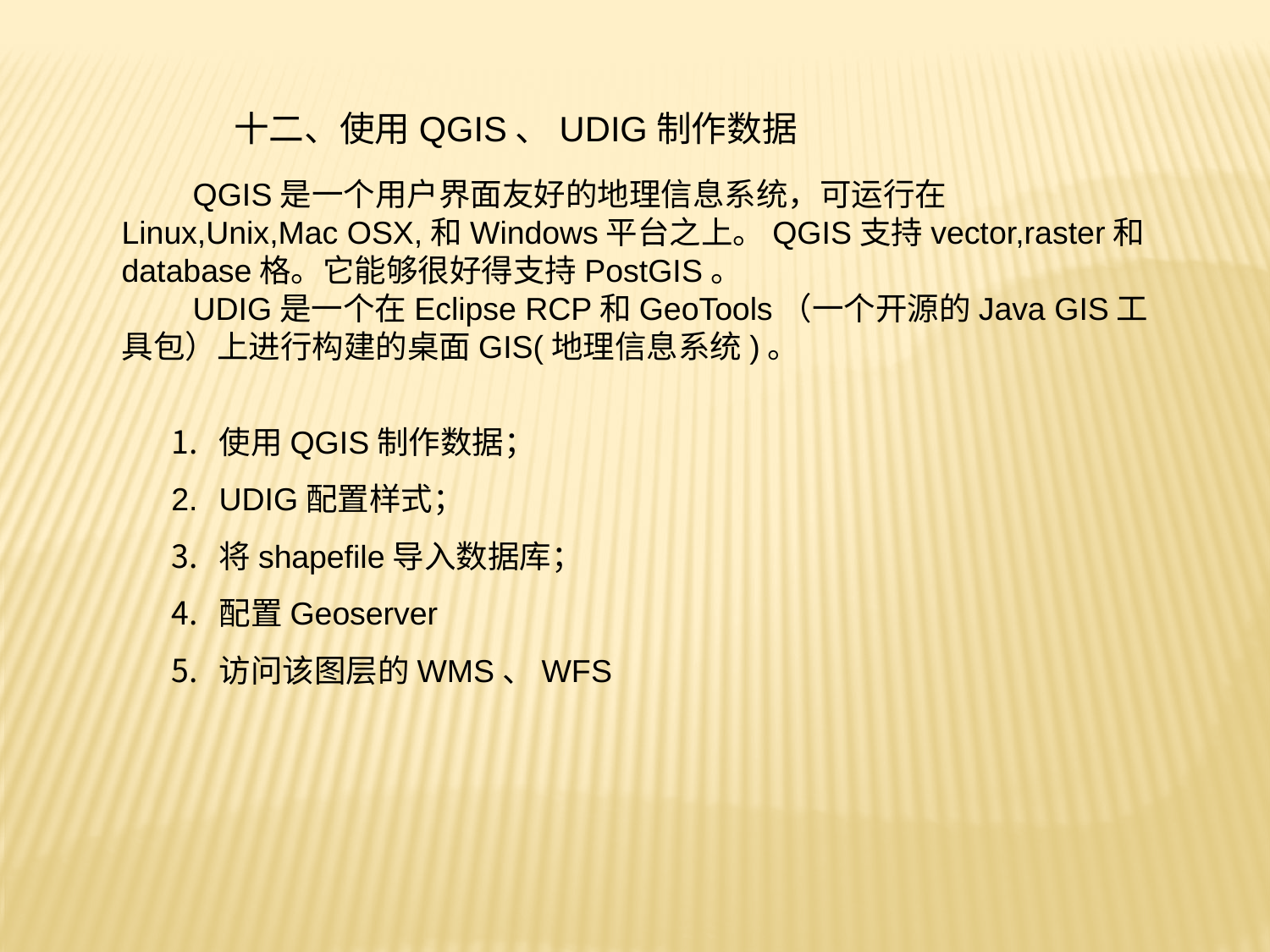

十二、使用QGIS、UDIG制作数据
        QGIS是一个用户界面友好的地理信息系统，可运行在Linux,Unix,Mac OSX,和Windows平台之上。QGIS支持vector,raster和database格。它能够很好得支持PostGIS。
        UDIG是一个在Eclipse RCP和GeoTools（一个开源的Java GIS工具包）上进行构建的桌面GIS(地理信息系统)。
使用QGIS制作数据；
UDIG配置样式；
将shapefile导入数据库；
配置Geoserver
访问该图层的WMS、WFS